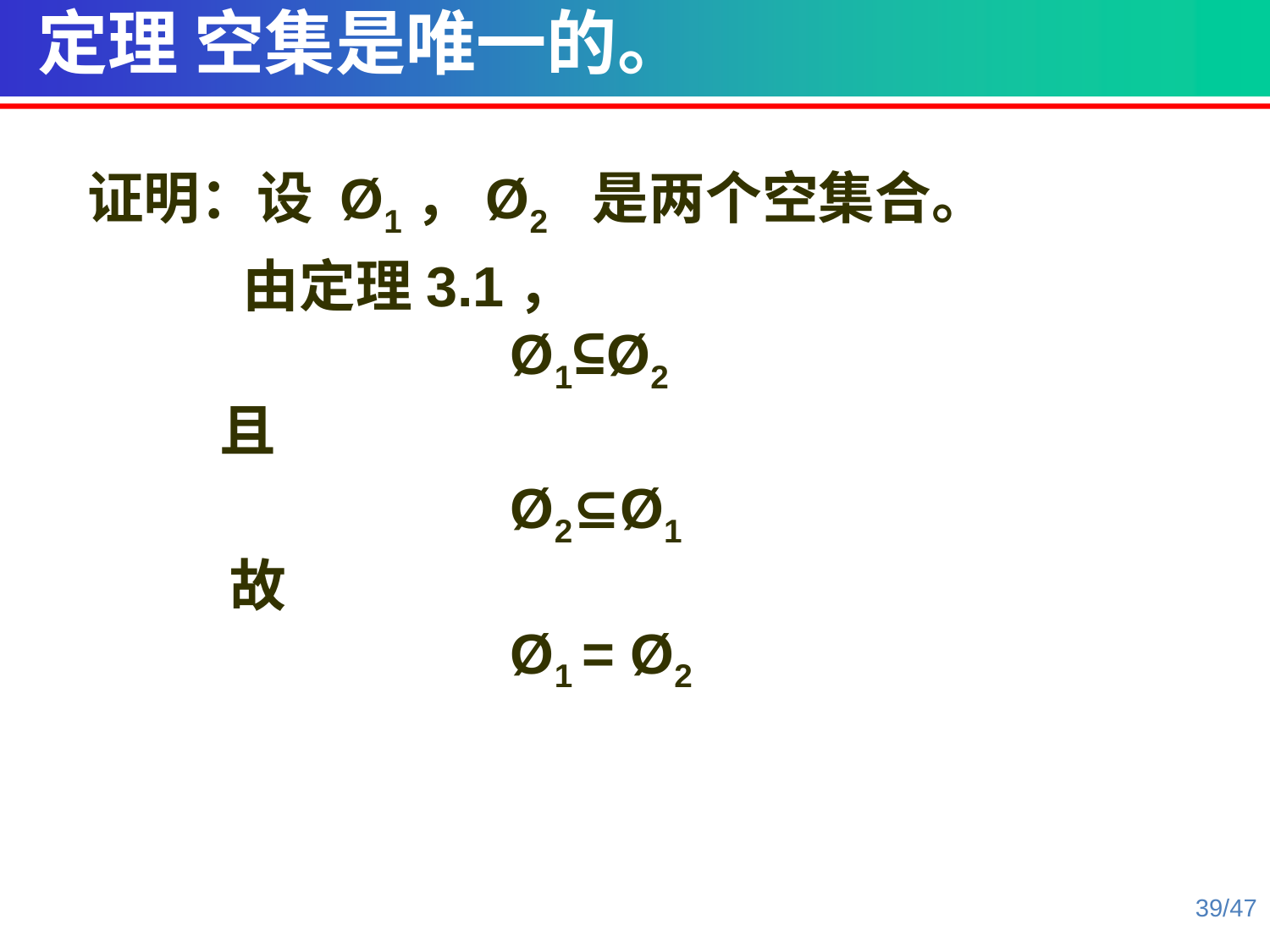

定理 空集是唯一的。
证明：设 Ø1，Ø2  是两个空集合。
           由定理3.1，
                           Ø1⊆Ø2
                且
                           Ø2⊆Ø1
          故
                           Ø1 = Ø2
39/47